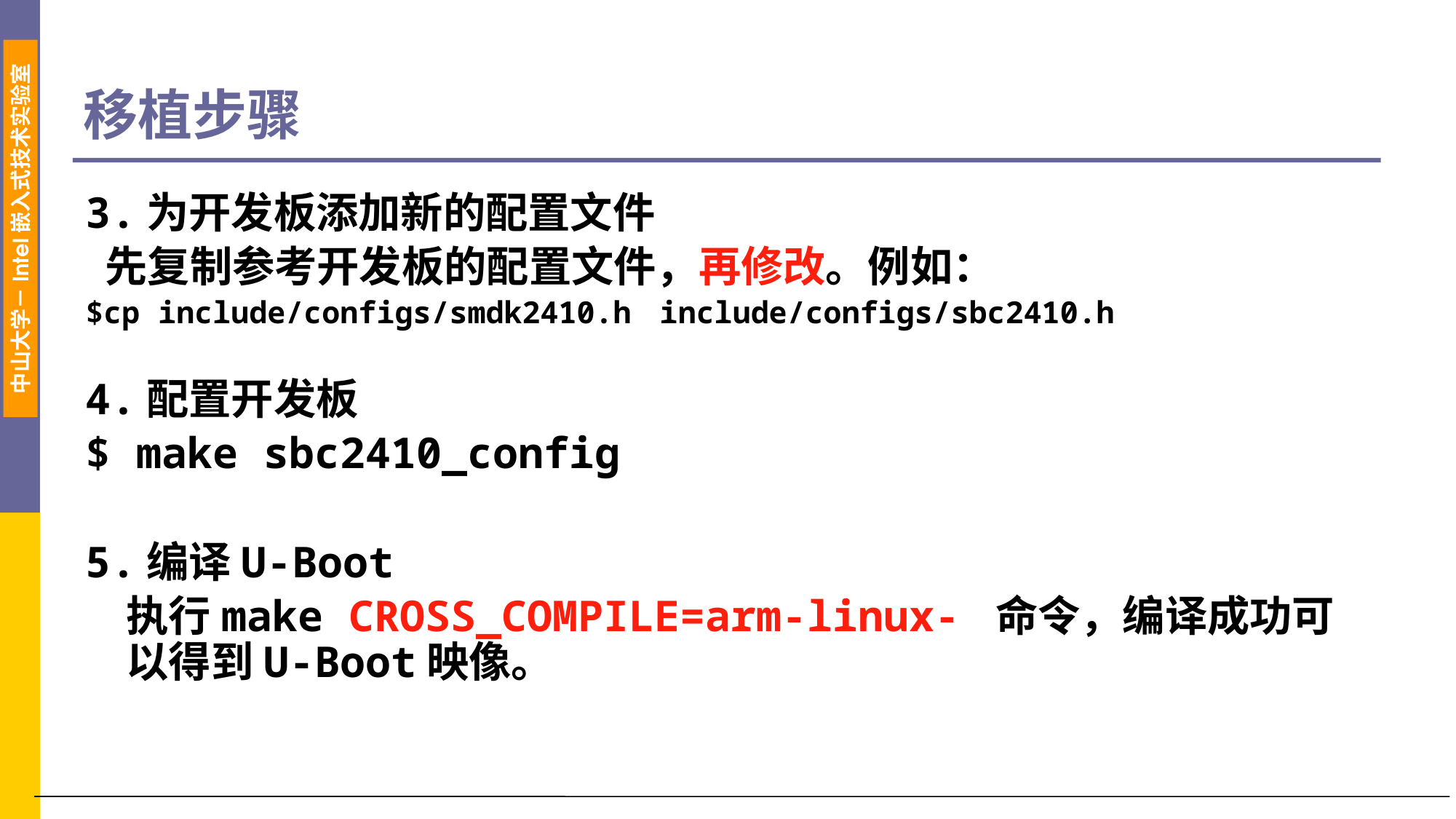

# 移植步骤
3.为开发板添加新的配置文件
 先复制参考开发板的配置文件，再修改。例如：
$cp include/configs/smdk2410.h  include/configs/sbc2410.h

4.配置开发板
$ make sbc2410_config

5.编译U-Boot
	执行make CROSS_COMPILE=arm-linux- 命令，编译成功可以得到U-Boot映像。